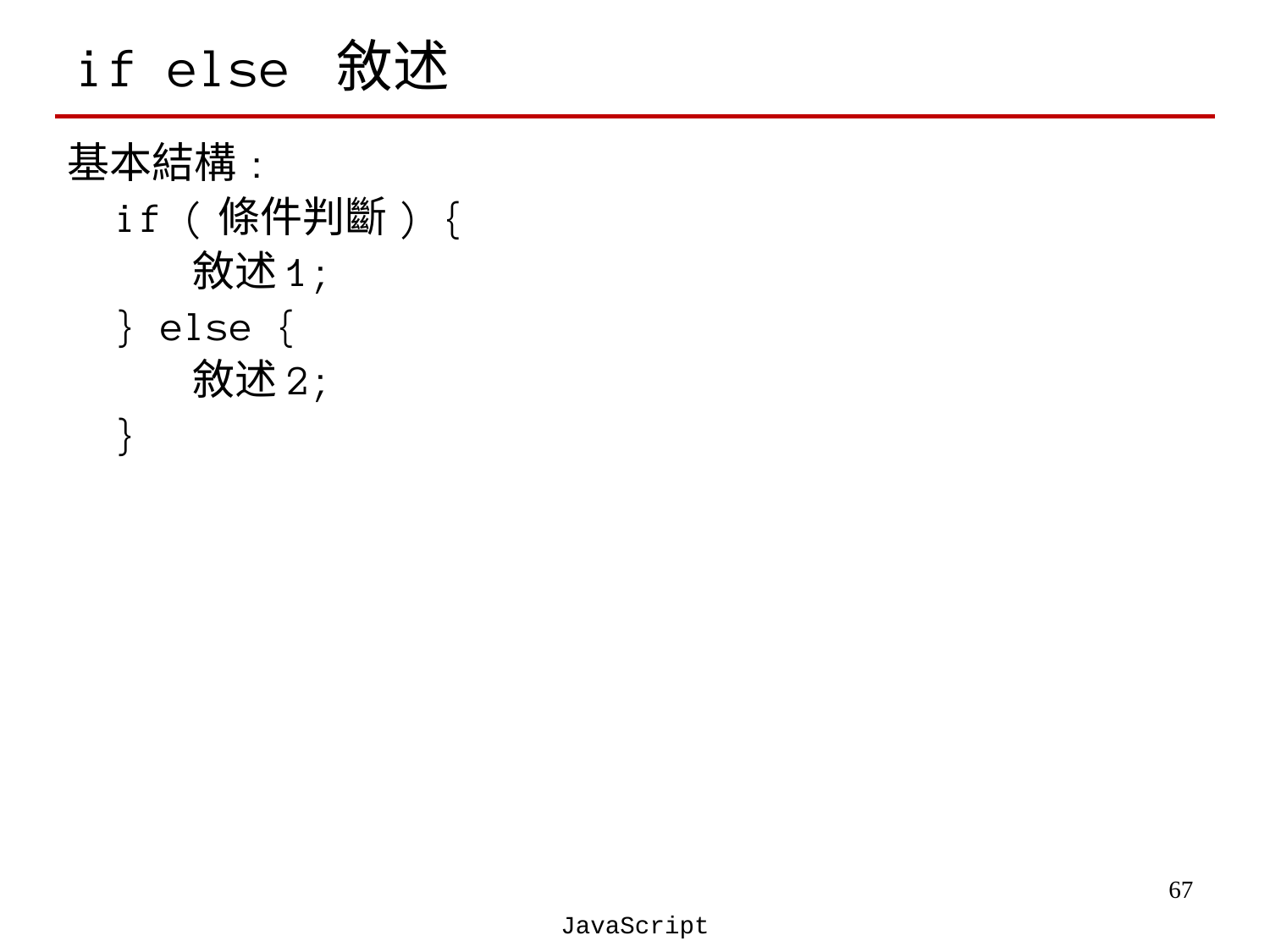

# if else 敘述
基本結構:
	if (條件判斷) {
     敘述1;
	} else {
     敘述2;
	}
67
JavaScript